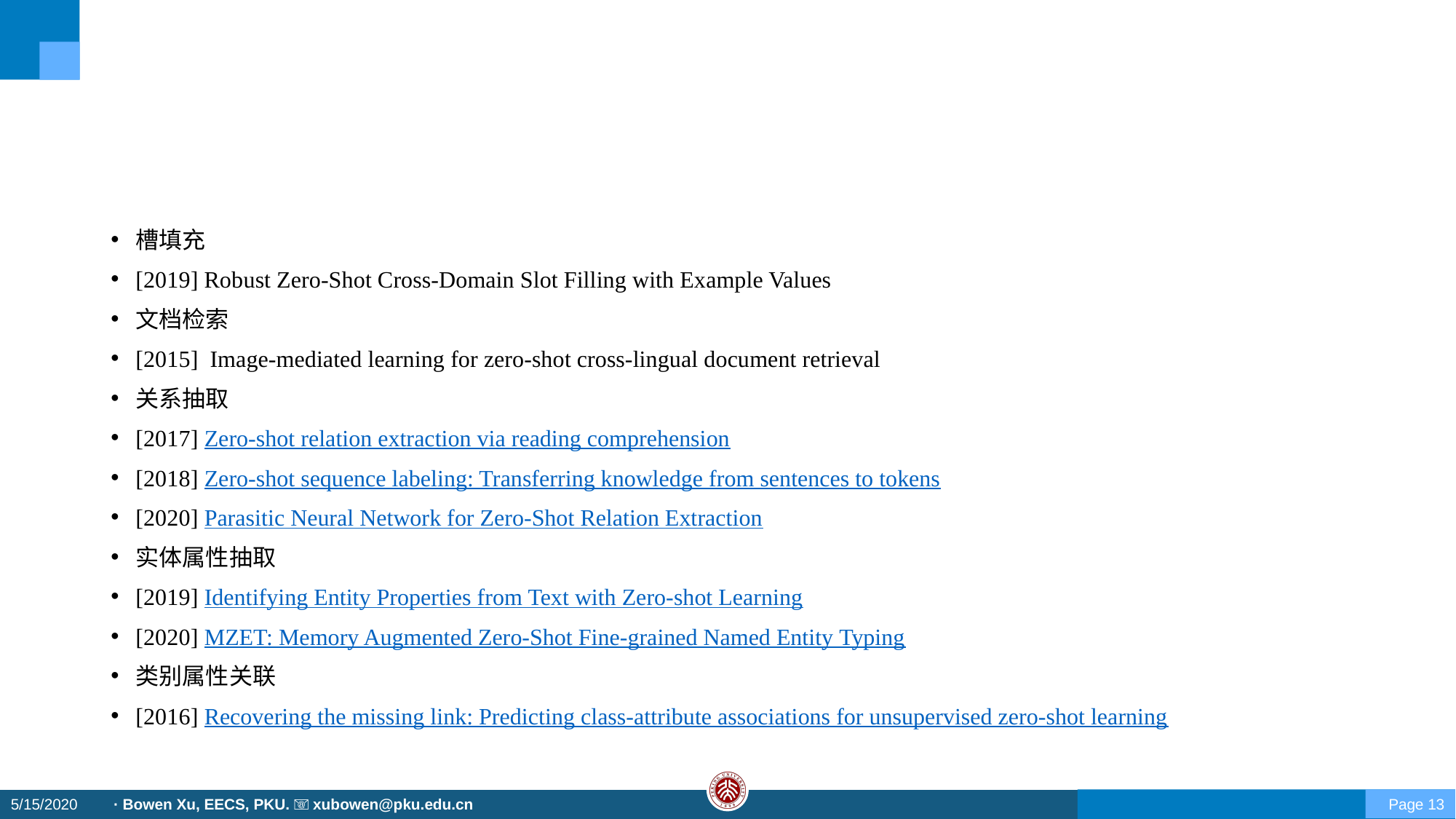

#
槽填充
[2019] Robust Zero-Shot Cross-Domain Slot Filling with Example Values
文档检索
[2015]  Image-mediated learning for zero-shot cross-lingual document retrieval
关系抽取
[2017] Zero-shot relation extraction via reading comprehension
[2018] Zero-shot sequence labeling: Transferring knowledge from sentences to tokens
[2020] Parasitic Neural Network for Zero-Shot Relation Extraction
实体属性抽取
[2019] Identifying Entity Properties from Text with Zero-shot Learning
[2020] MZET: Memory Augmented Zero-Shot Fine-grained Named Entity Typing
类别属性关联
[2016] Recovering the missing link: Predicting class-attribute associations for unsupervised zero-shot learning